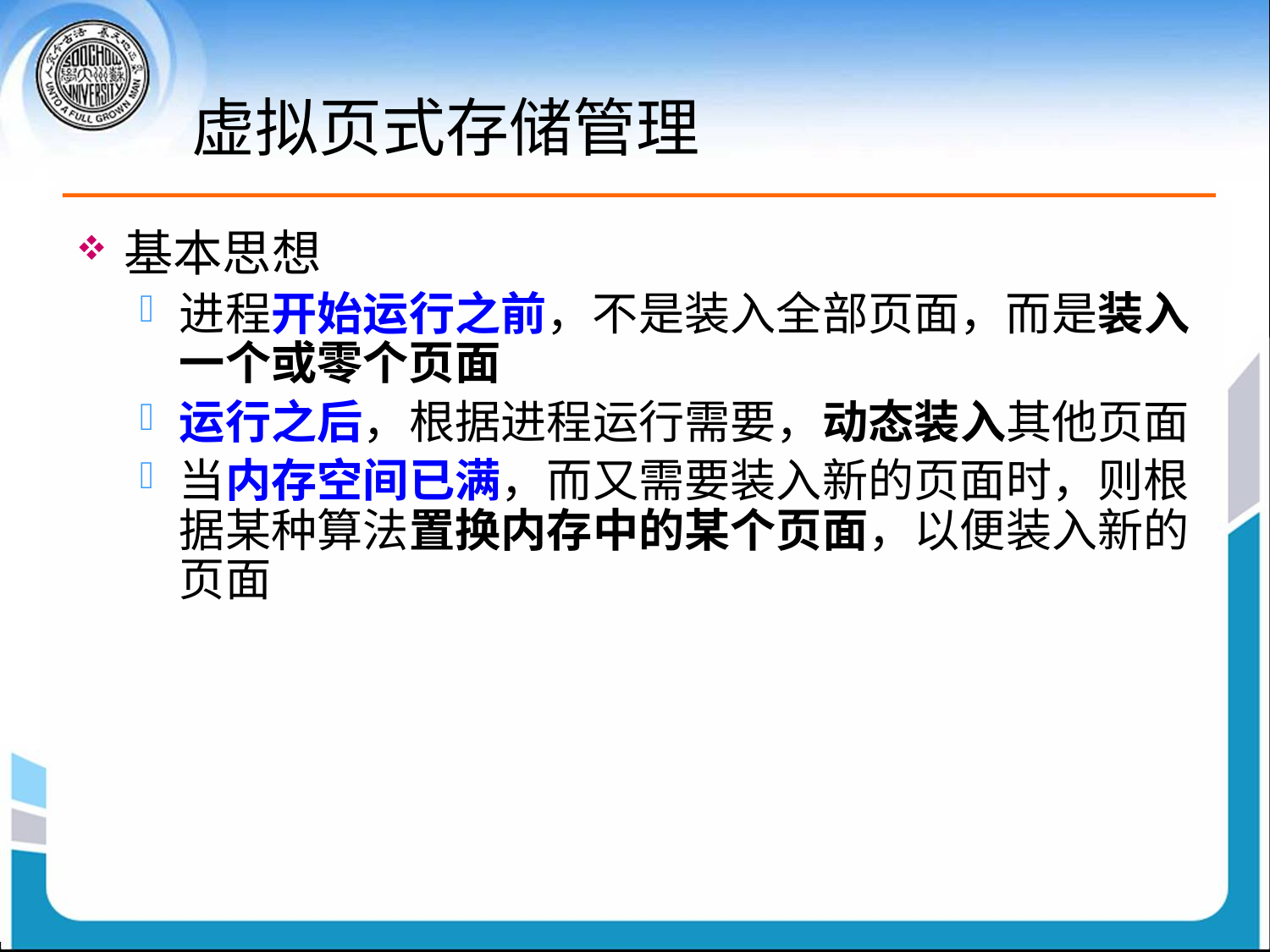

# 虚拟页式存储管理
基本思想
进程开始运行之前，不是装入全部页面，而是装入一个或零个页面
运行之后，根据进程运行需要，动态装入其他页面
当内存空间已满，而又需要装入新的页面时，则根据某种算法置换内存中的某个页面，以便装入新的页面